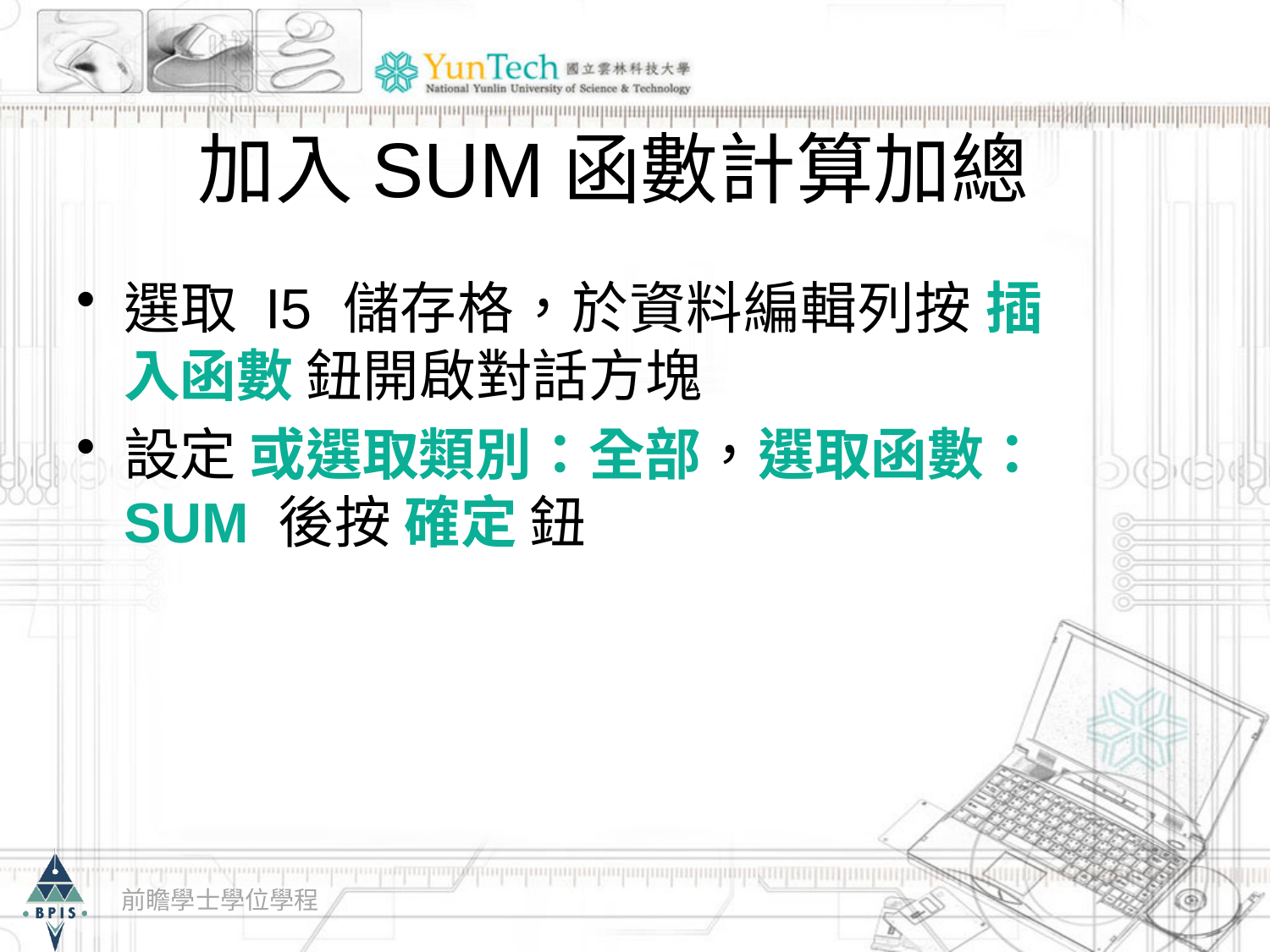

# 加入SUM函數計算加總
選取 I5 儲存格，於資料編輯列按 插入函數 鈕開啟對話方塊
設定 或選取類別：全部，選取函數：SUM 後按 確定 鈕